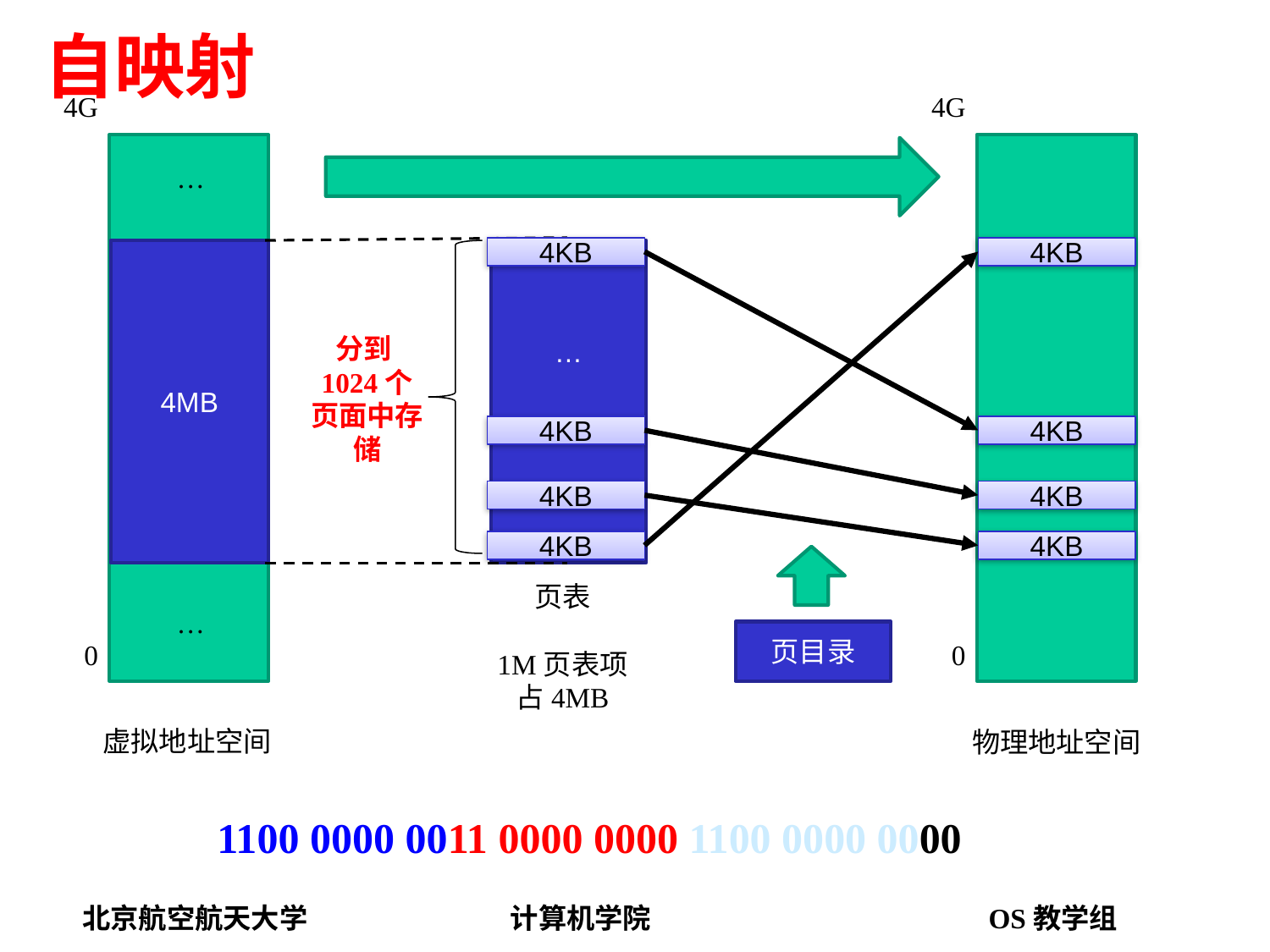

# 自映射
4G
4G

…
4KB
4KB
4MB

…

分到1024个页面中存储
4KB
4KB
4KB
4KB
4KB
4KB

页表

1M页表项
占4MB
…
页目录
0
0
虚拟地址空间
物理地址空间
1100 0000 0011 0000 0000 1100 0000 0000